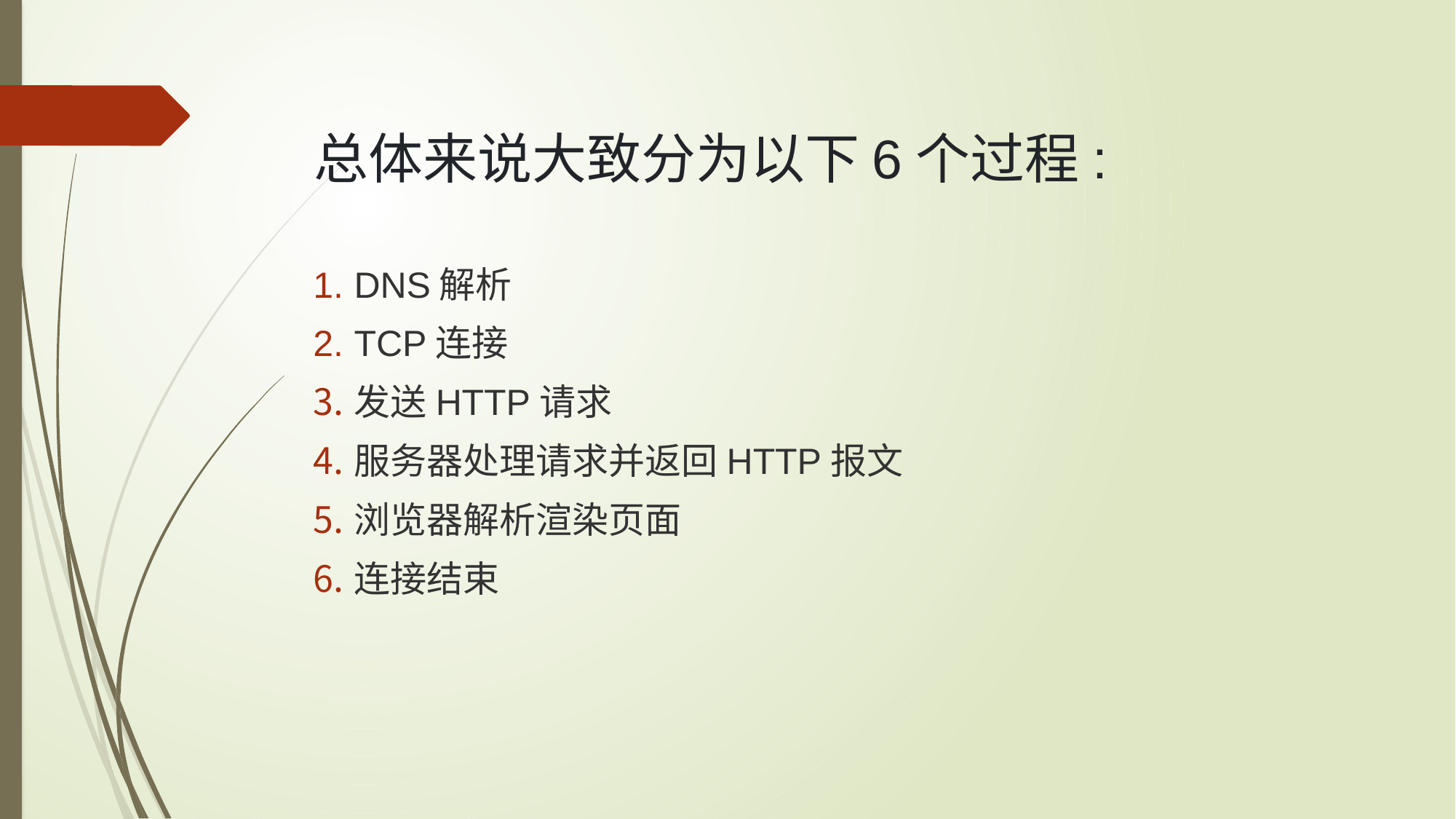

# 总体来说大致分为以下6个过程:
DNS解析
TCP连接
发送HTTP请求
服务器处理请求并返回HTTP报文
浏览器解析渲染页面
连接结束